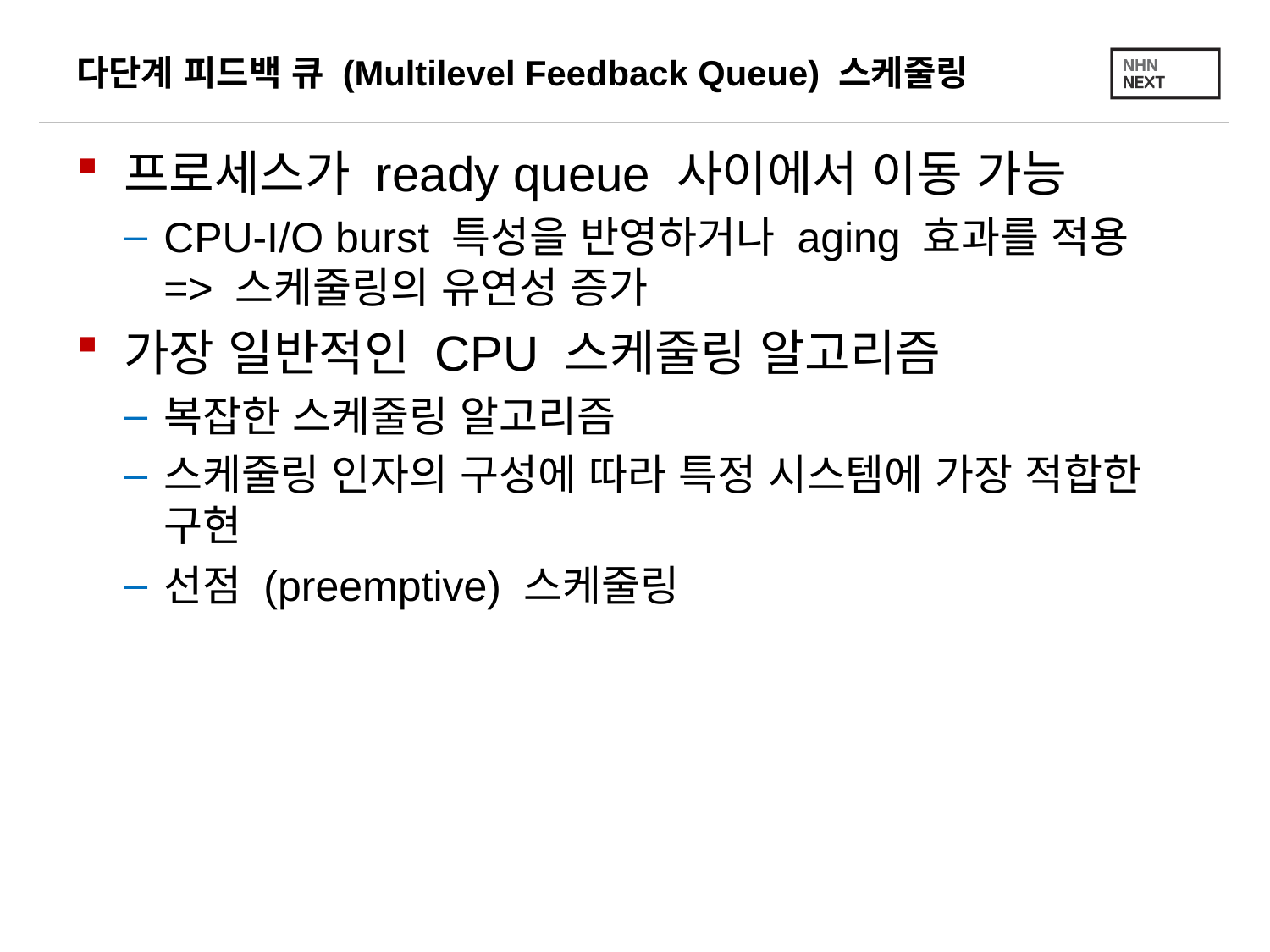

# 다단계 피드백 큐 (Multilevel Feedback Queue) 스케줄링
프로세스가 ready queue 사이에서 이동 가능
CPU-I/O burst 특성을 반영하거나 aging 효과를 적용 => 스케줄링의 유연성 증가
가장 일반적인 CPU 스케줄링 알고리즘
복잡한 스케줄링 알고리즘
스케줄링 인자의 구성에 따라 특정 시스템에 가장 적합한 구현
선점 (preemptive) 스케줄링